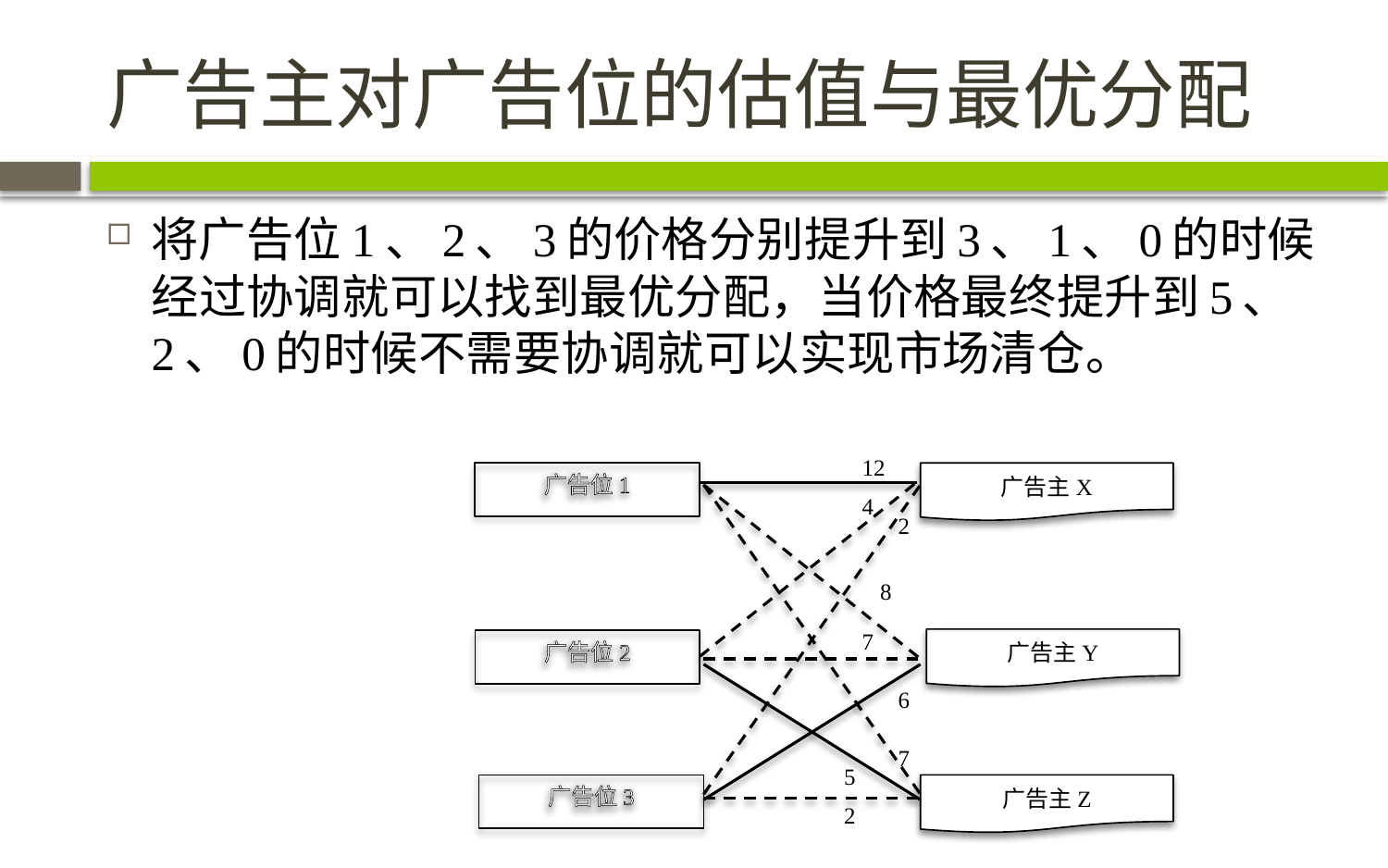

# 广告主对广告位的估值与最优分配
将广告位1、2、3的价格分别提升到3、1、0的时候经过协调就可以找到最优分配，当价格最终提升到5、2、0的时候不需要协调就可以实现市场清仓。
12
4
2
8
7
6
7
5
2
广告位1
广告主X
广告主Y
广告位2
广告位3
广告主Z